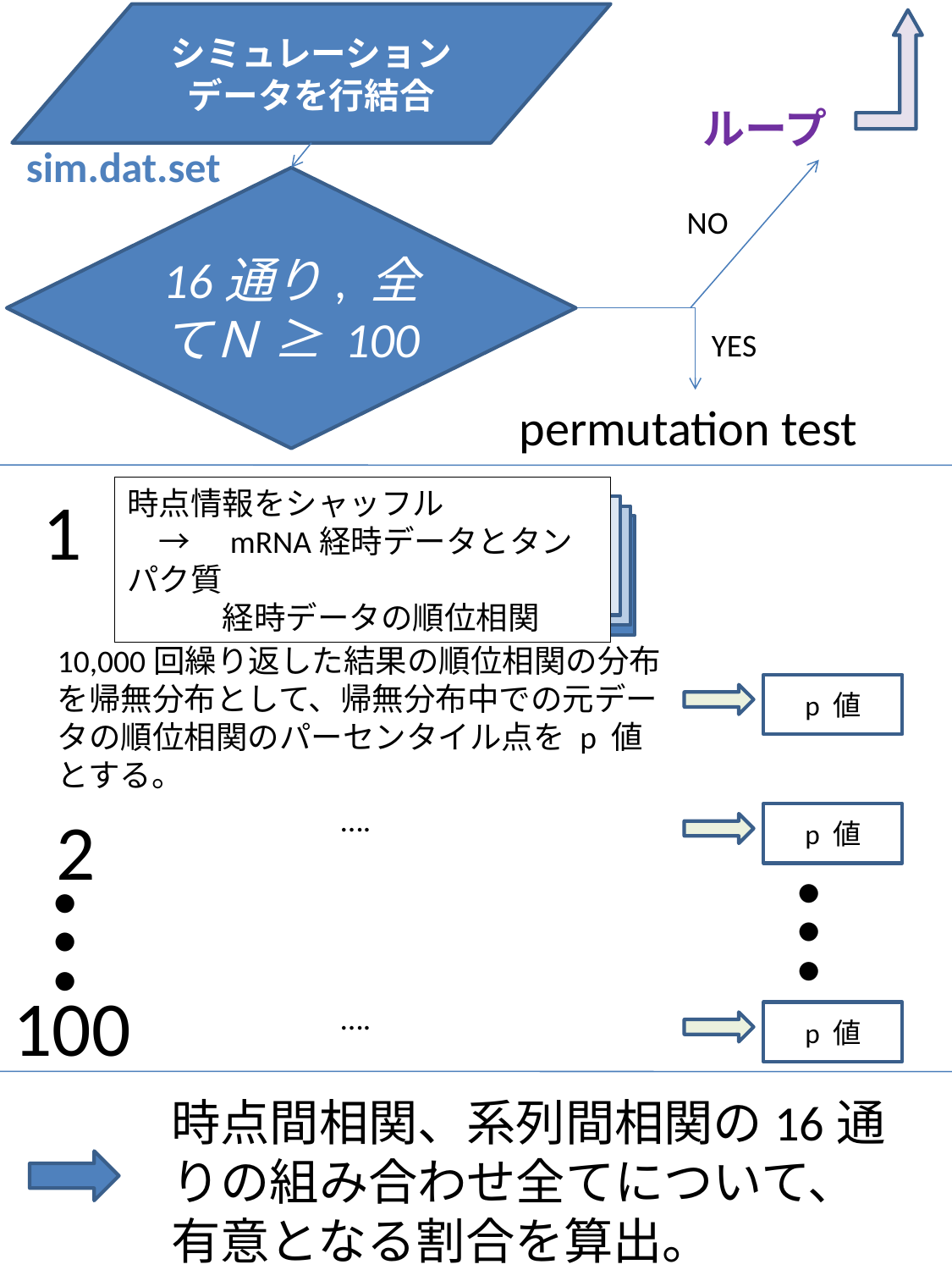

シミュレーションデータを行結合

ループ
sim.dat.set
16通り, 全てＮ ≥ 100
NO
YES
permutation test
1
時点情報をシャッフル
　→　mRNA経時データとタンパク質
　　　経時データの順位相関

10,000回繰り返した結果の順位相関の分布を帰無分布として、帰無分布中での元データの順位相関のパーセンタイル点を p 値とする。
p 値

….
2
p 値

…
…
100
….
p 値

時点間相関、系列間相関の16通りの組み合わせ全てについて、
有意となる割合を算出。